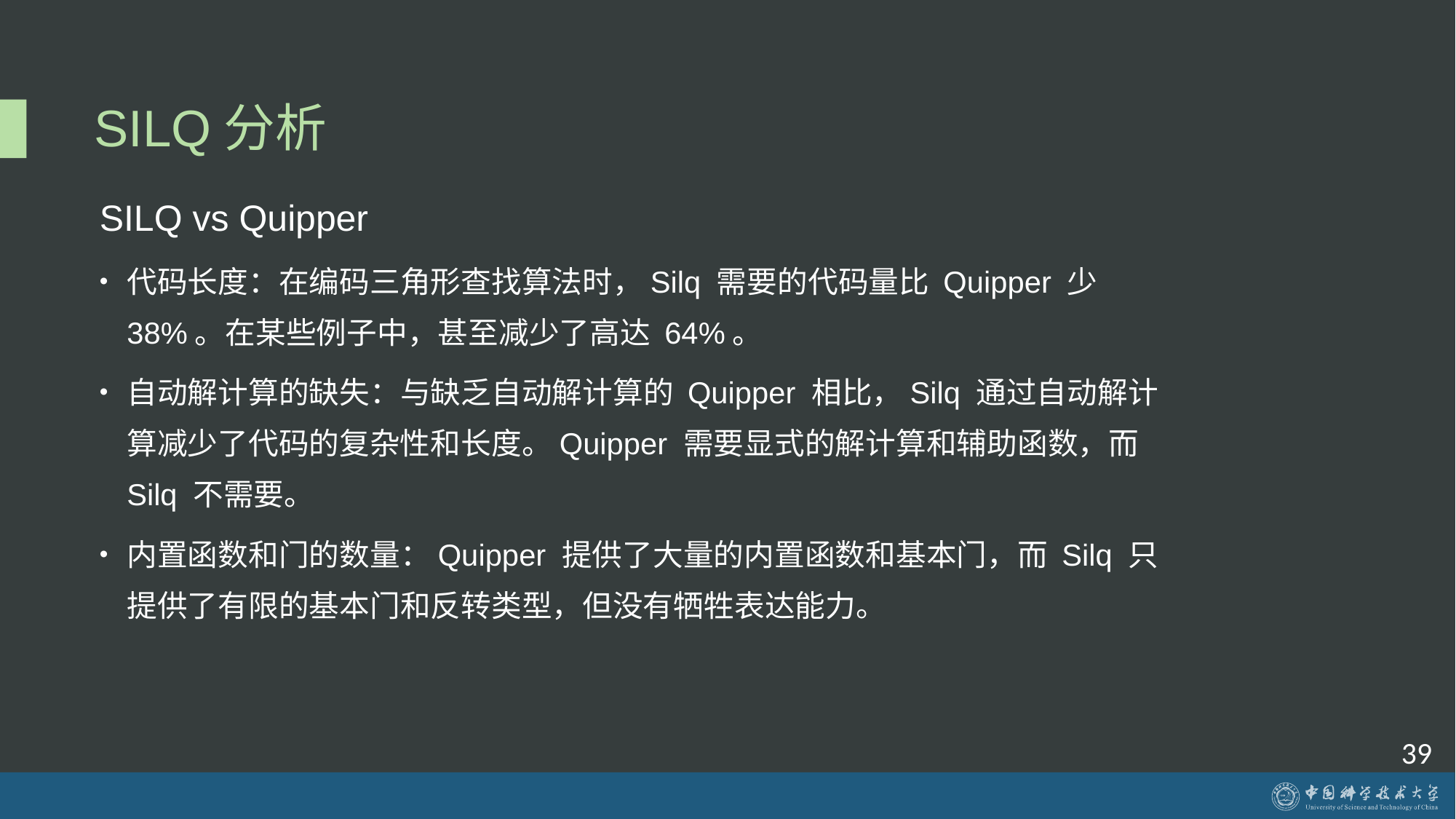

# SILQ分析
SILQ vs Quipper
代码长度：在编码三角形查找算法时，Silq 需要的代码量比 Quipper 少 38%。在某些例子中，甚至减少了高达 64%。
自动解计算的缺失：与缺乏自动解计算的 Quipper 相比，Silq 通过自动解计算减少了代码的复杂性和长度。Quipper 需要显式的解计算和辅助函数，而 Silq 不需要。
内置函数和门的数量：Quipper 提供了大量的内置函数和基本门，而 Silq 只提供了有限的基本门和反转类型，但没有牺牲表达能力。
39